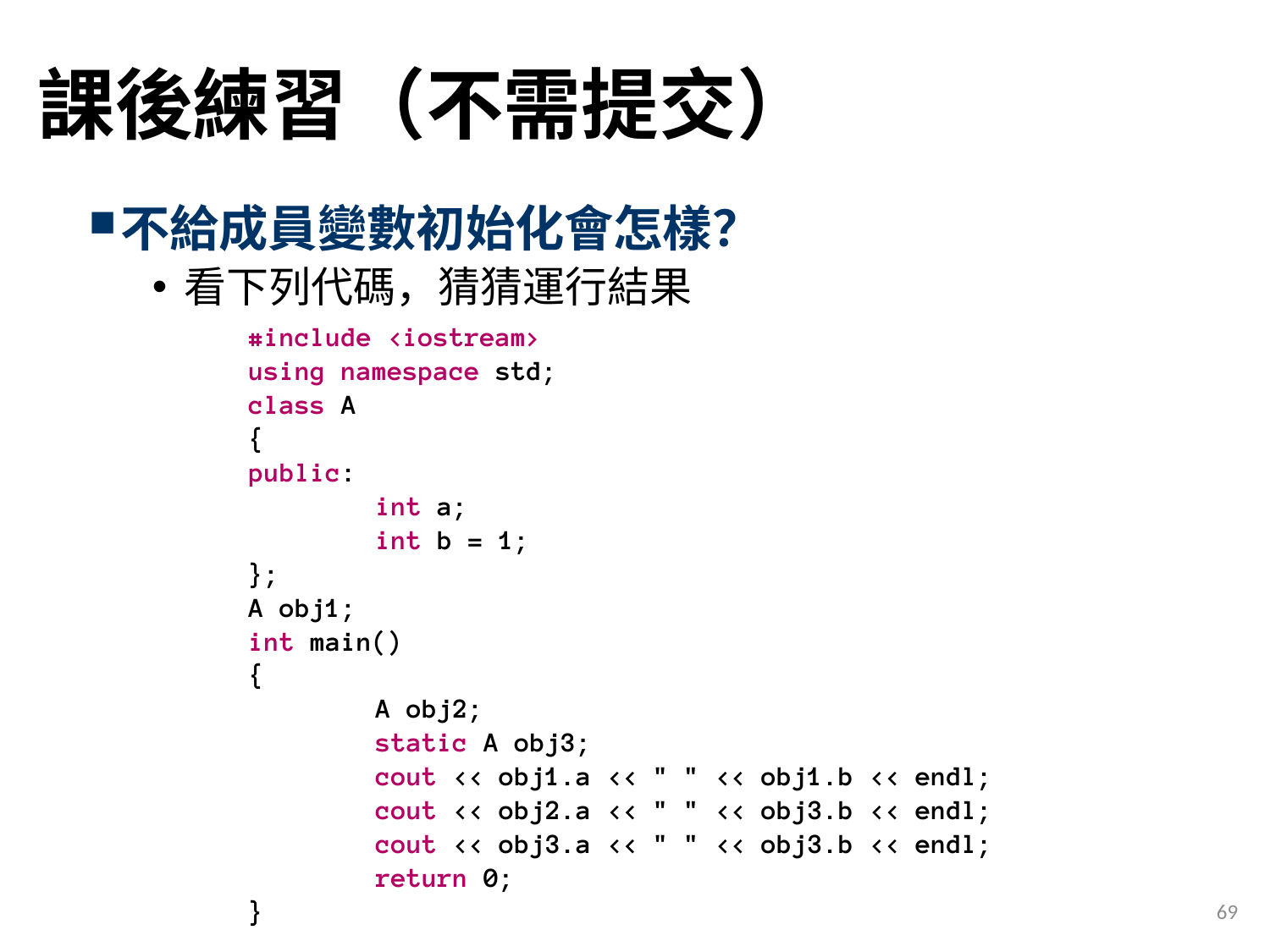

# 課後練習（不需提交）
不給成員變數初始化會怎樣？
看下列代碼，猜猜運行結果
#include <iostream>
using namespace std;
class A
{
public:
	int a;
	int b = 1;
};
A obj1;
int main()
{
	A obj2;
	static A obj3;
	cout << obj1.a << " " << obj1.b << endl;
	cout << obj2.a << " " << obj3.b << endl;
	cout << obj3.a << " " << obj3.b << endl;
	return 0;
}
69